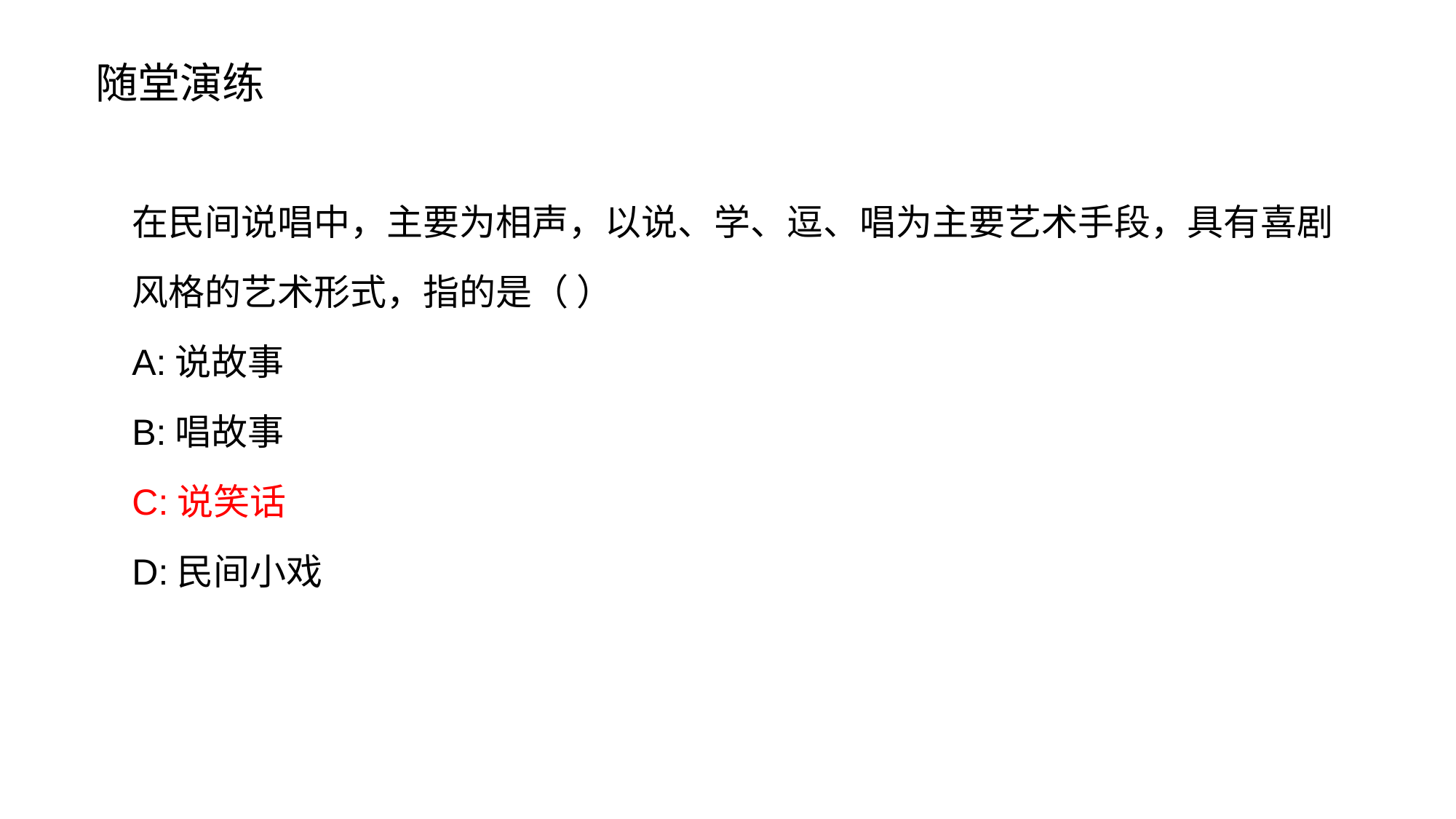

随堂演练
在民间说唱中，主要为相声，以说、学、逗、唱为主要艺术手段，具有喜剧风格的艺术形式，指的是（ ）
A:说故事
B:唱故事
C:说笑话
D:民间小戏